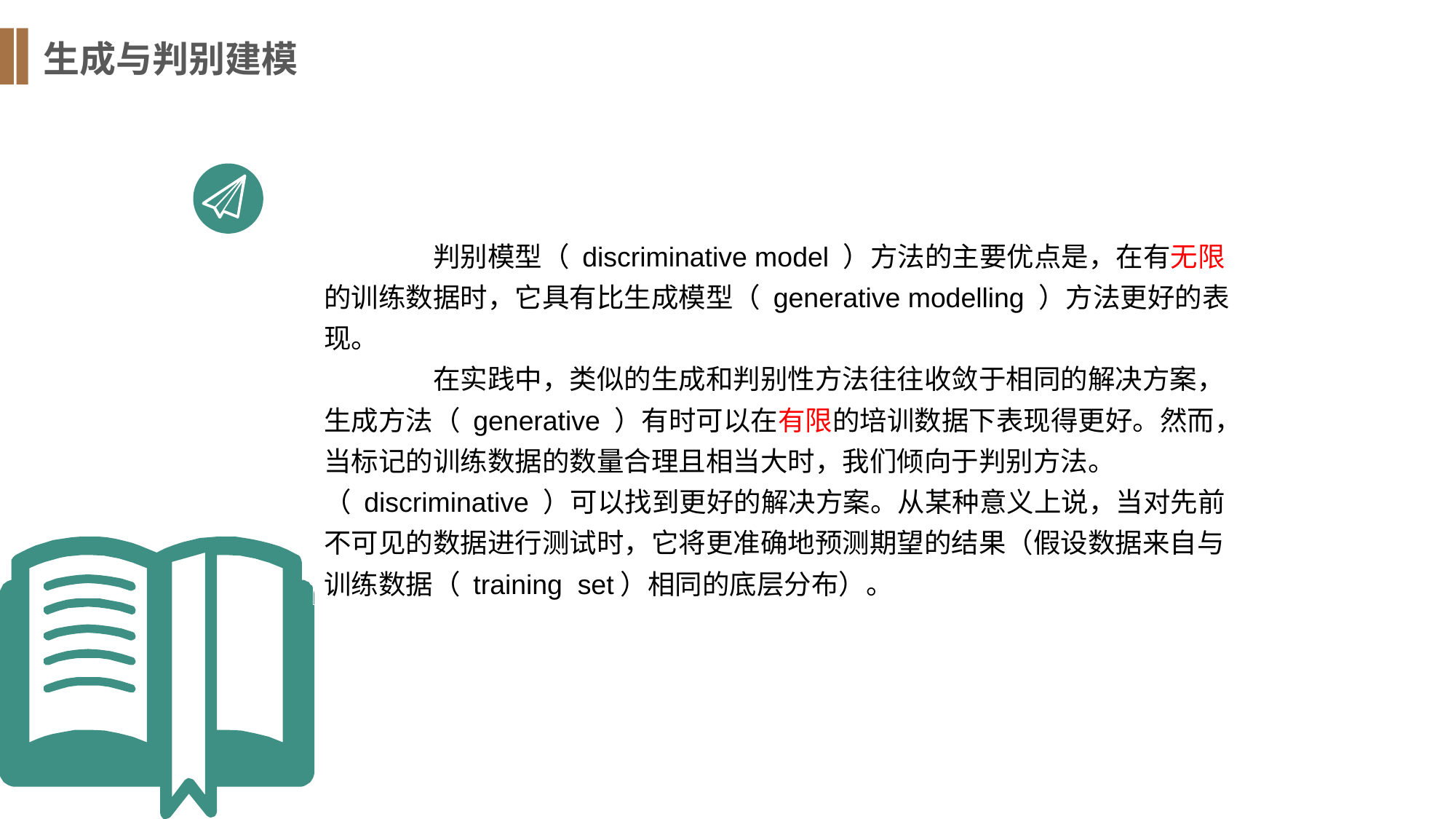

生成与判别建模

	判别模型（ discriminative model ）方法的主要优点是，在有无限的训练数据时，它具有比生成模型（ generative modelling ）方法更好的表现。
	在实践中，类似的生成和判别性方法往往收敛于相同的解决方案，生成方法（ generative ）有时可以在有限的培训数据下表现得更好。然而，当标记的训练数据的数量合理且相当大时，我们倾向于判别方法。（ discriminative ）可以找到更好的解决方案。从某种意义上说，当对先前不可见的数据进行测试时，它将更准确地预测期望的结果（假设数据来自与训练数据（ training  set）相同的底层分布）。